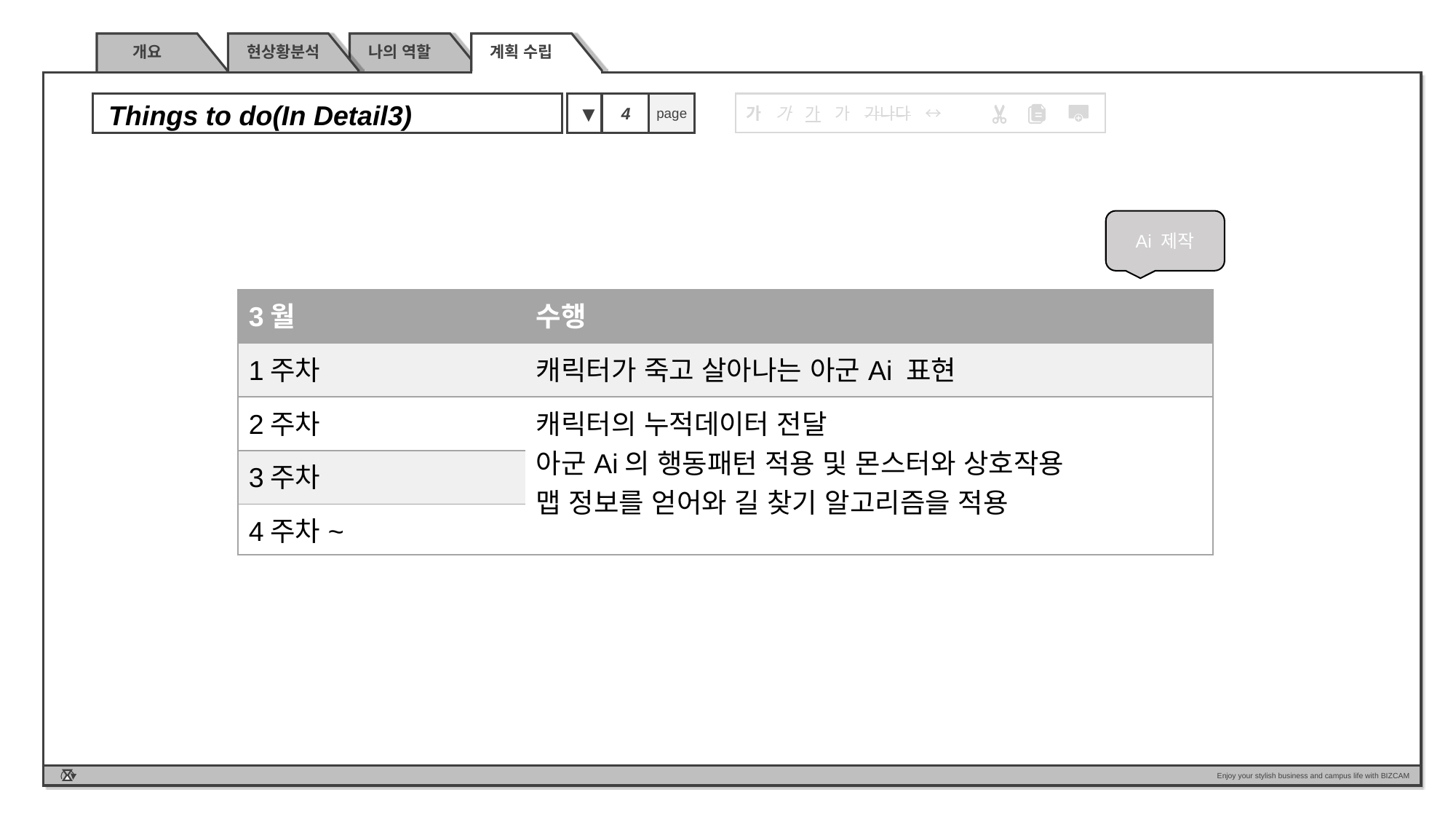

개요
 현상황분석
 나의 역할
 계획 수립

Things to do(In Detail3)
Things to do(In Detail)
▼
4
page
가   가   가   가   가나다   ↔

Ai 제작
| 3월 | 수행 |
| --- | --- |
| 1주차 | 캐릭터가 죽고 살아나는 아군Ai 표현 |
| 2주차 | 캐릭터의 누적데이터 전달 아군Ai의 행동패턴 적용 및 몬스터와 상호작용 맵 정보를 얻어와 길 찾기 알고리즘을 적용 |
| 3주차 |  |
| 4주차~ |  |
Enjoy your stylish business and campus life with BIZCAM